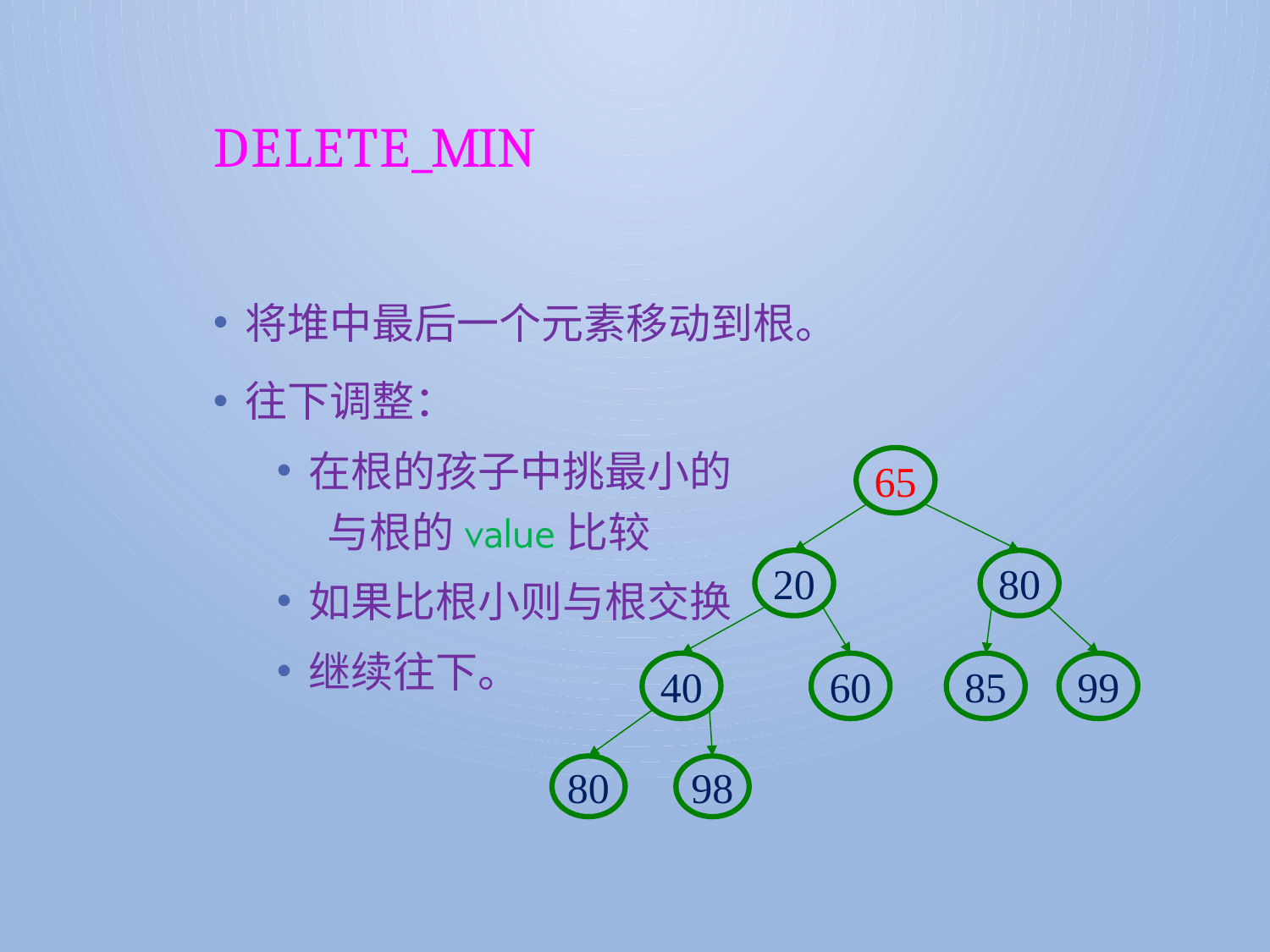

# Delete_Min
将堆中最后一个元素移动到根。
往下调整：
在根的孩子中挑最小的
  与根的value比较
如果比根小则与根交换
继续往下。
65
20
80
40
60
85
99
80
98